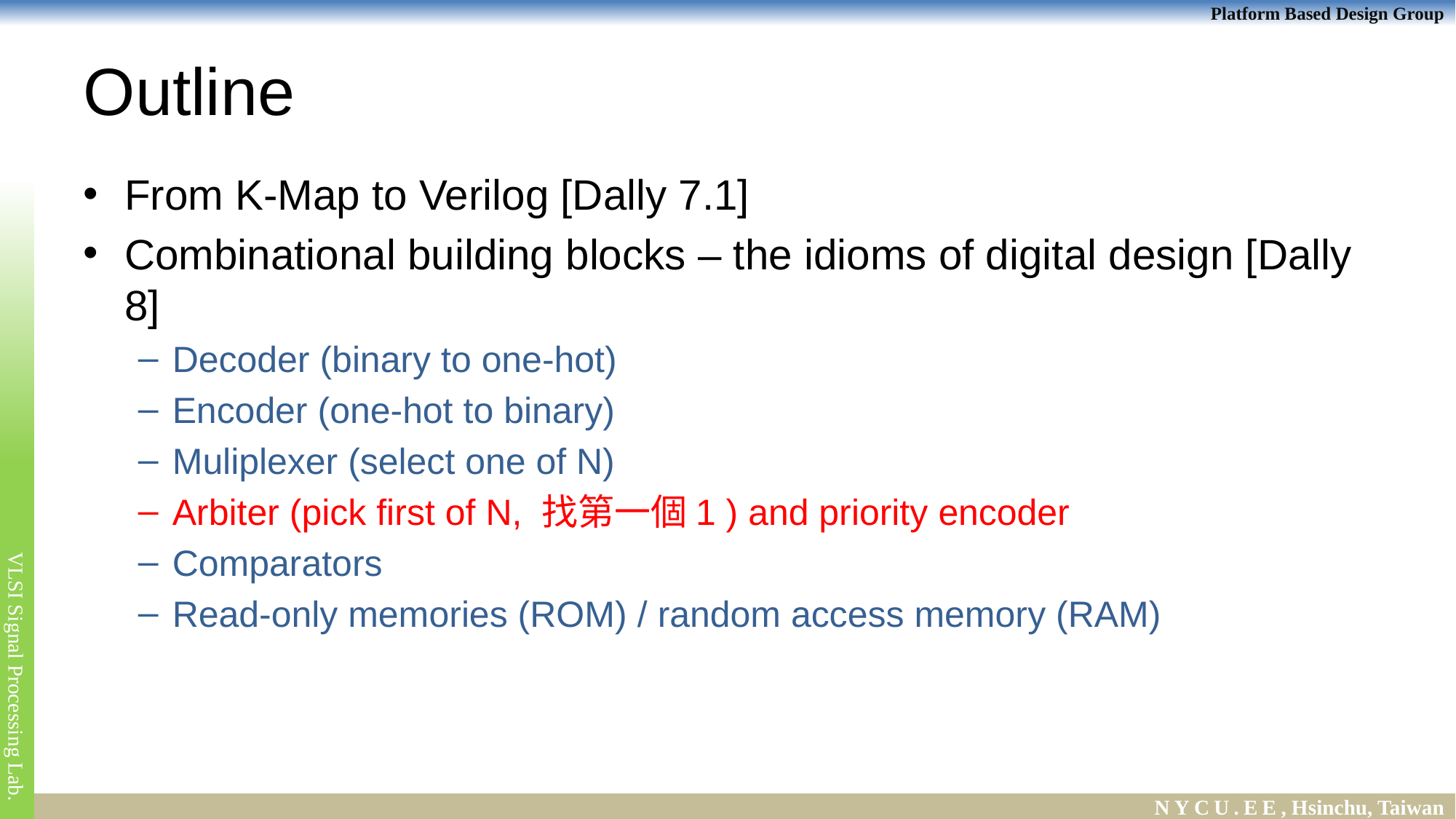

# Outline
From K-Map to Verilog [Dally 7.1]
Combinational building blocks – the idioms of digital design [Dally 8]
Decoder (binary to one-hot)
Encoder (one-hot to binary)
Muliplexer (select one of N)
Arbiter (pick first of N, 找第一個1 ) and priority encoder
Comparators
Read-only memories (ROM) / random access memory (RAM)